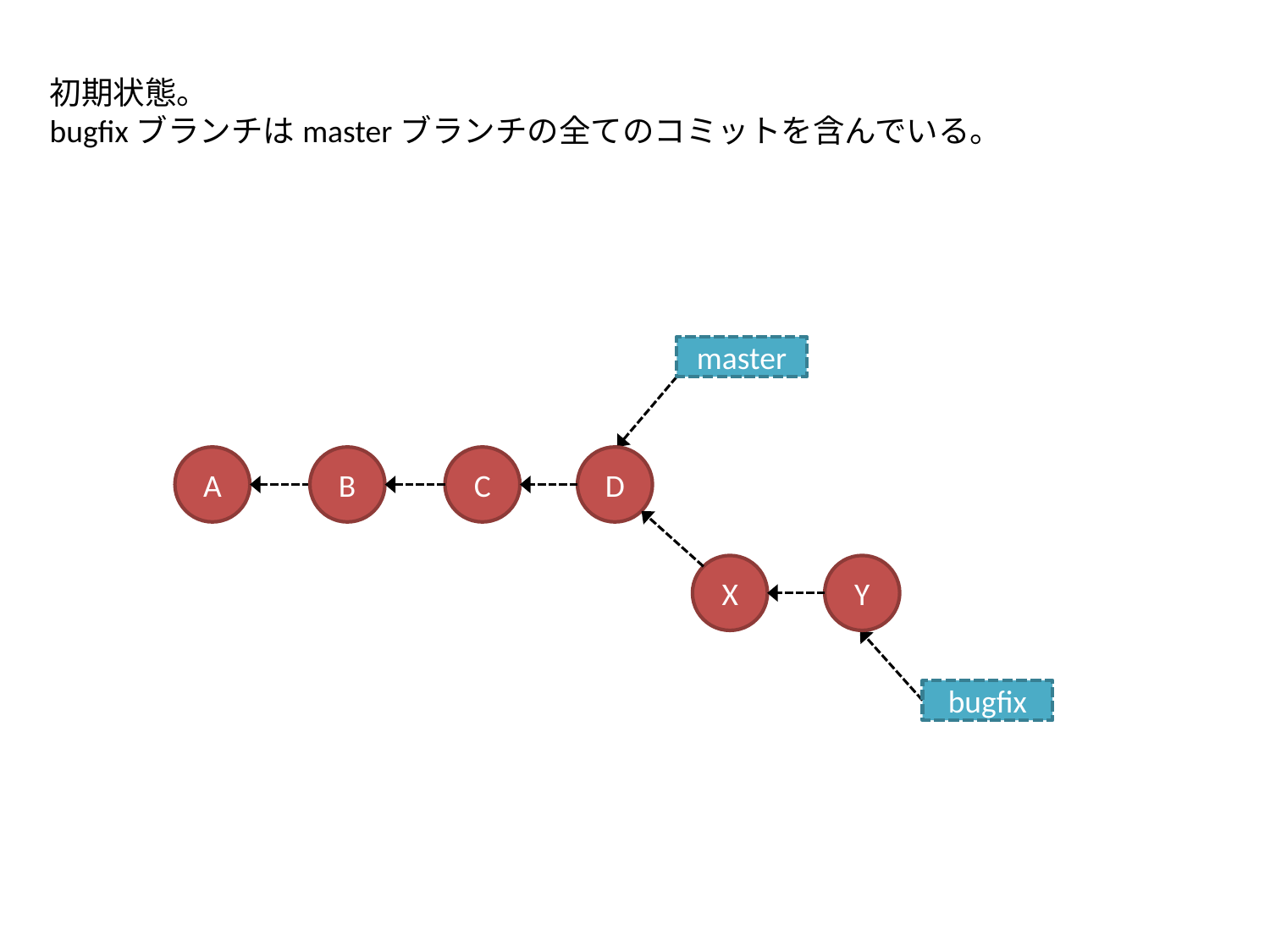

初期状態。
bugfixブランチはmasterブランチの全てのコミットを含んでいる。
master
A
B
C
D
X
Y
bugfix